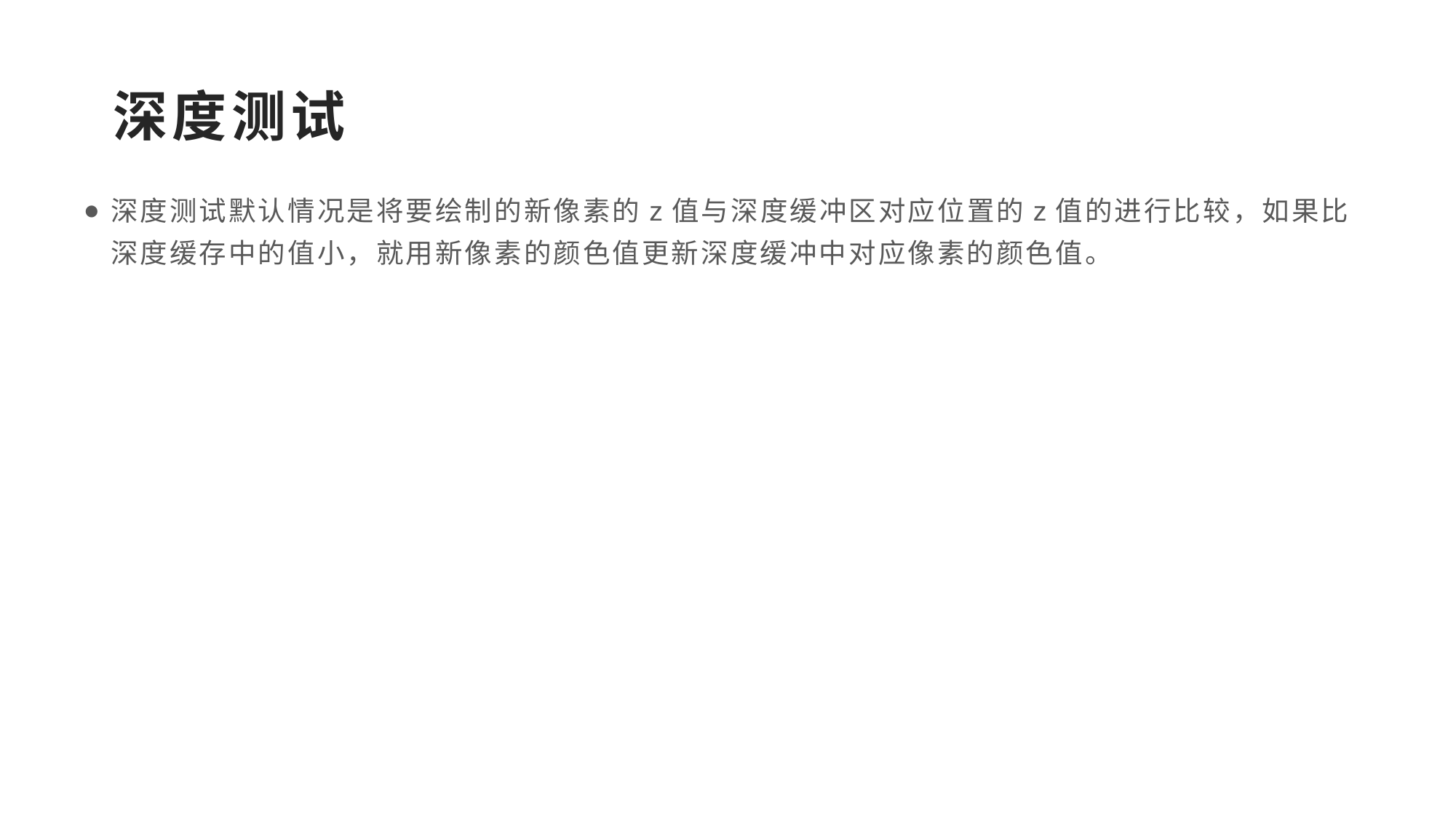

# 深度测试
深度测试默认情况是将要绘制的新像素的z值与深度缓冲区对应位置的z值的进行比较，如果比深度缓存中的值小，就用新像素的颜色值更新深度缓冲中对应像素的颜色值。